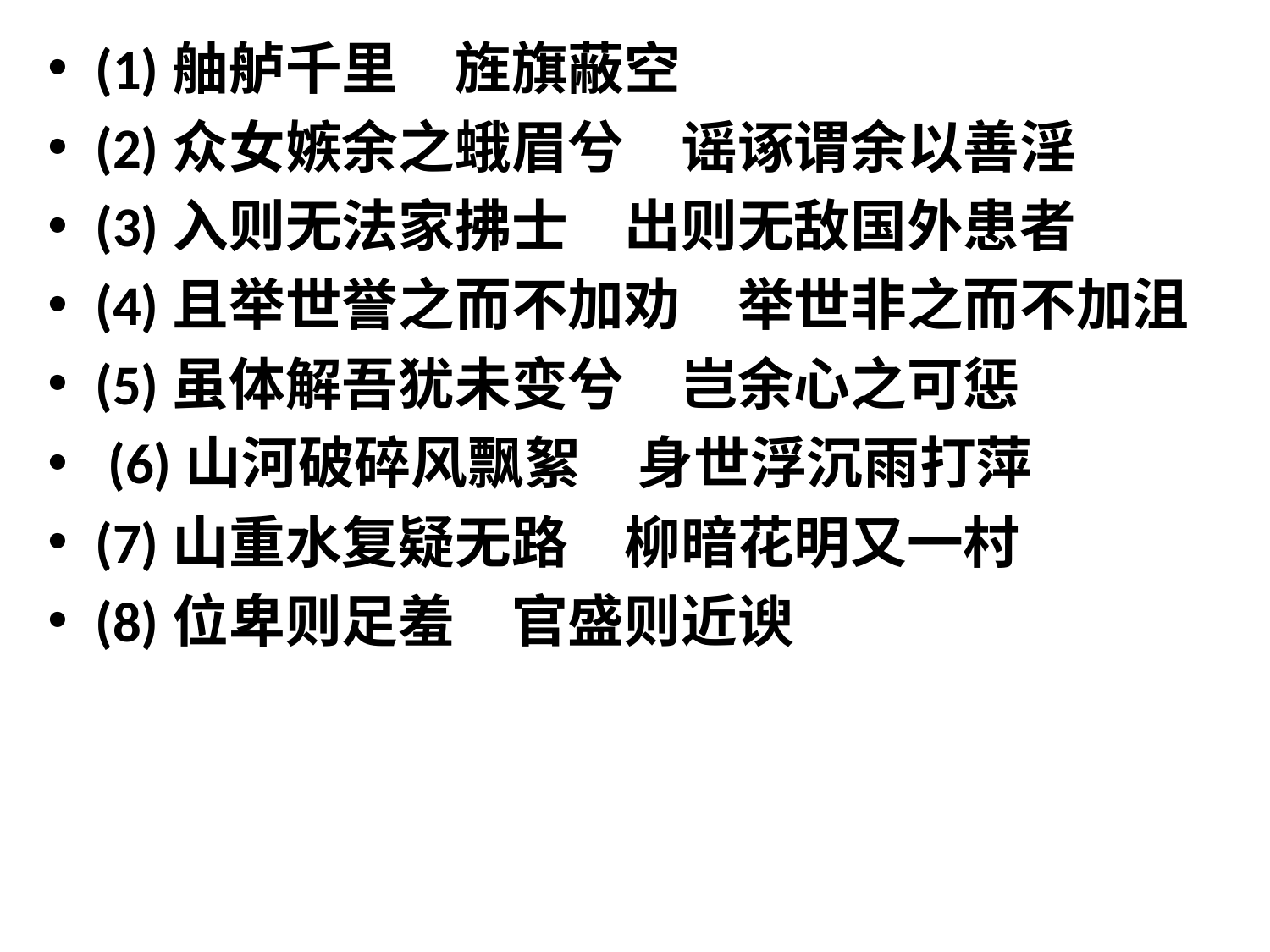

(1)舳舻千里　旌旗蔽空
(2)众女嫉余之蛾眉兮　谣诼谓余以善淫
(3)入则无法家拂士　出则无敌国外患者
(4)且举世誉之而不加劝　举世非之而不加沮
(5)虽体解吾犹未变兮　岂余心之可惩
 (6)山河破碎风飘絮　身世浮沉雨打萍
(7)山重水复疑无路　柳暗花明又一村
(8)位卑则足羞　官盛则近谀